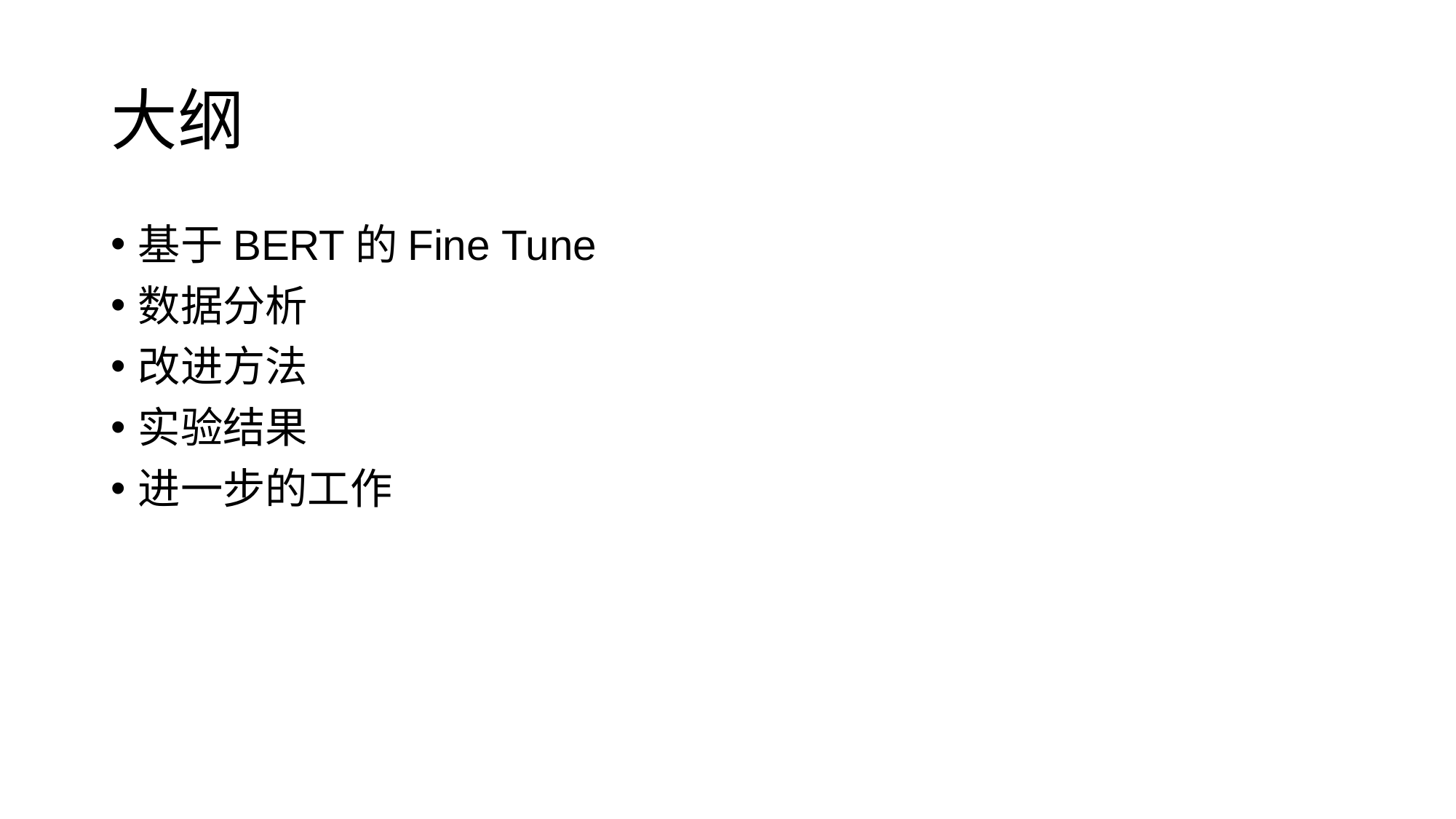

# 大纲
基于BERT的Fine Tune
数据分析
改进方法
实验结果
进一步的工作